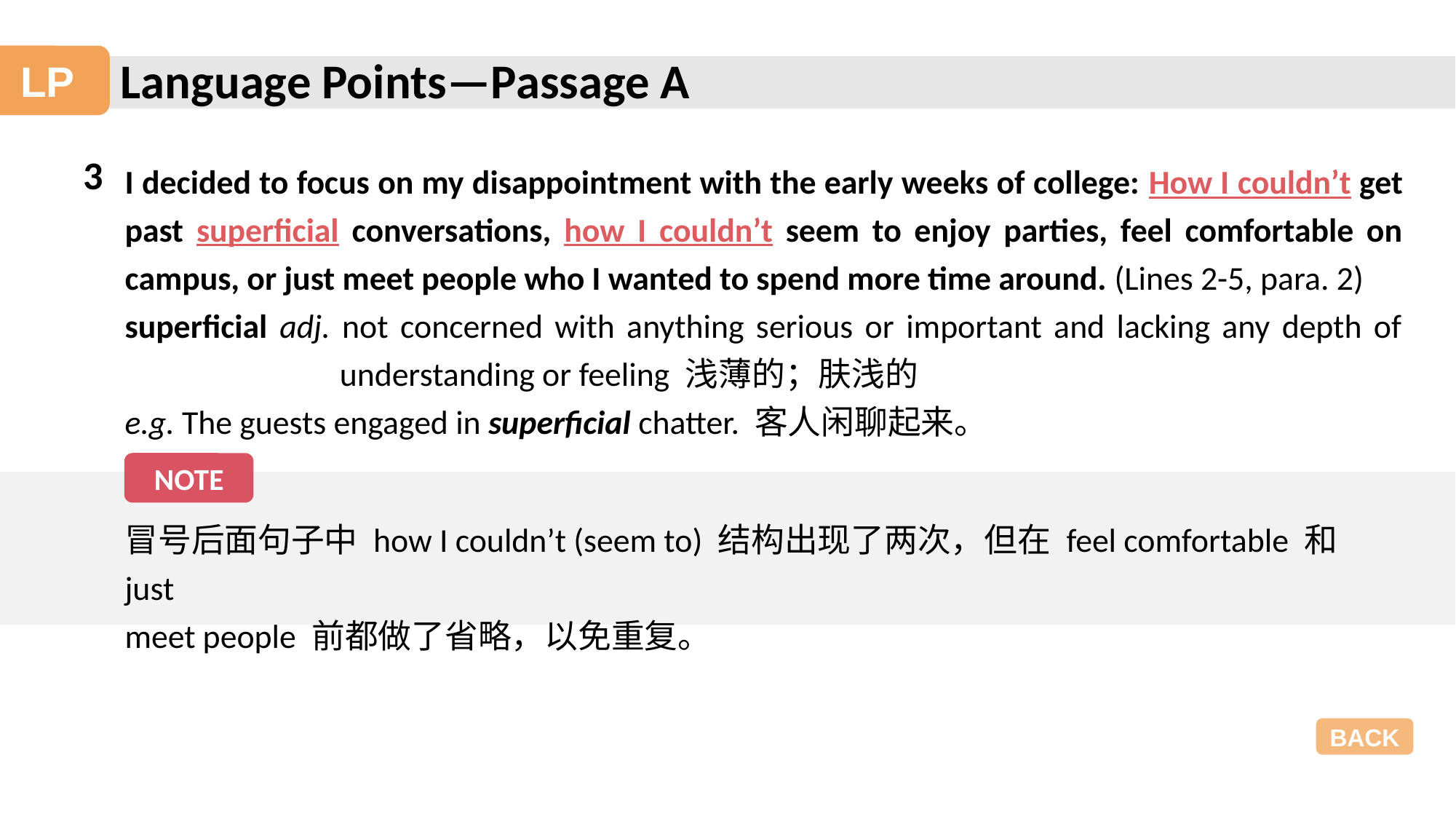

Language Points—Passage A
LP

3
I decided to focus on my disappointment with the early weeks of college: How I couldn’t get past superficial conversations, how I couldn’t seem to enjoy parties, feel comfortable on campus, or just meet people who I wanted to spend more time around. (Lines 2-5, para. 2)
superficial adj. not concerned with anything serious or important and lacking any depth of understanding or feeling 浅薄的；肤浅的
e.g. The guests engaged in superficial chatter. 客人闲聊起来。
NOTE

冒号后面句子中 how I couldn’t (seem to) 结构出现了两次，但在 feel comfortable 和 just
meet people 前都做了省略，以免重复。
BACK